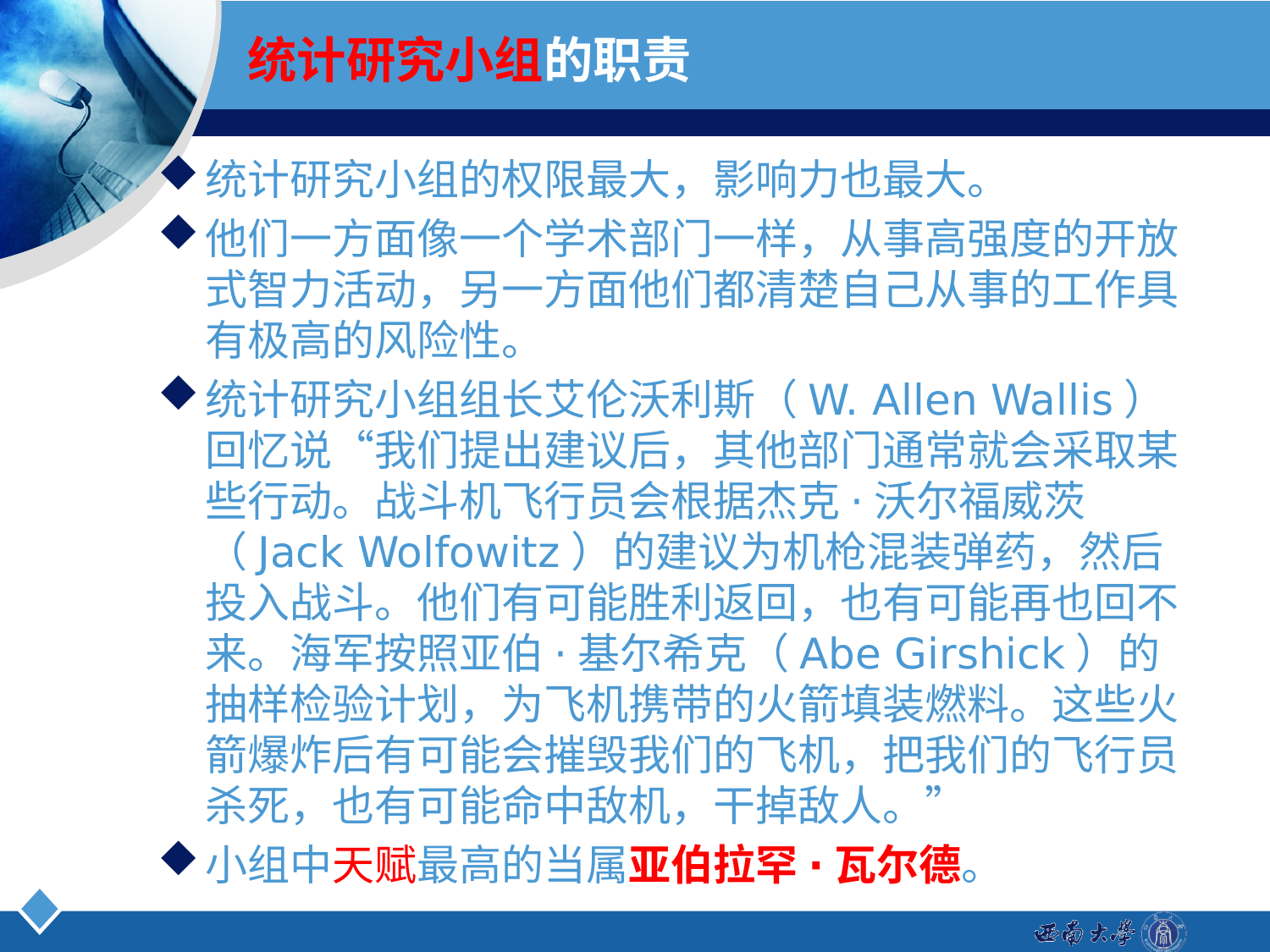

# 统计研究小组的职责
统计研究小组的权限最大，影响力也最大。
他们一方面像一个学术部门一样，从事高强度的开放式智力活动，另一方面他们都清楚自己从事的工作具有极高的风险性。
统计研究小组组长艾伦沃利斯（W. Allen Wallis）回忆说“我们提出建议后，其他部门通常就会采取某些行动。战斗机飞行员会根据杰克·沃尔福威茨（Jack Wolfowitz）的建议为机枪混装弹药，然后投入战斗。他们有可能胜利返回，也有可能再也回不来。海军按照亚伯·基尔希克（Abe Girshick）的抽样检验计划，为飞机携带的火箭填装燃料。这些火箭爆炸后有可能会摧毁我们的飞机，把我们的飞行员杀死，也有可能命中敌机，干掉敌人。”
小组中天赋最高的当属亚伯拉罕·瓦尔德。